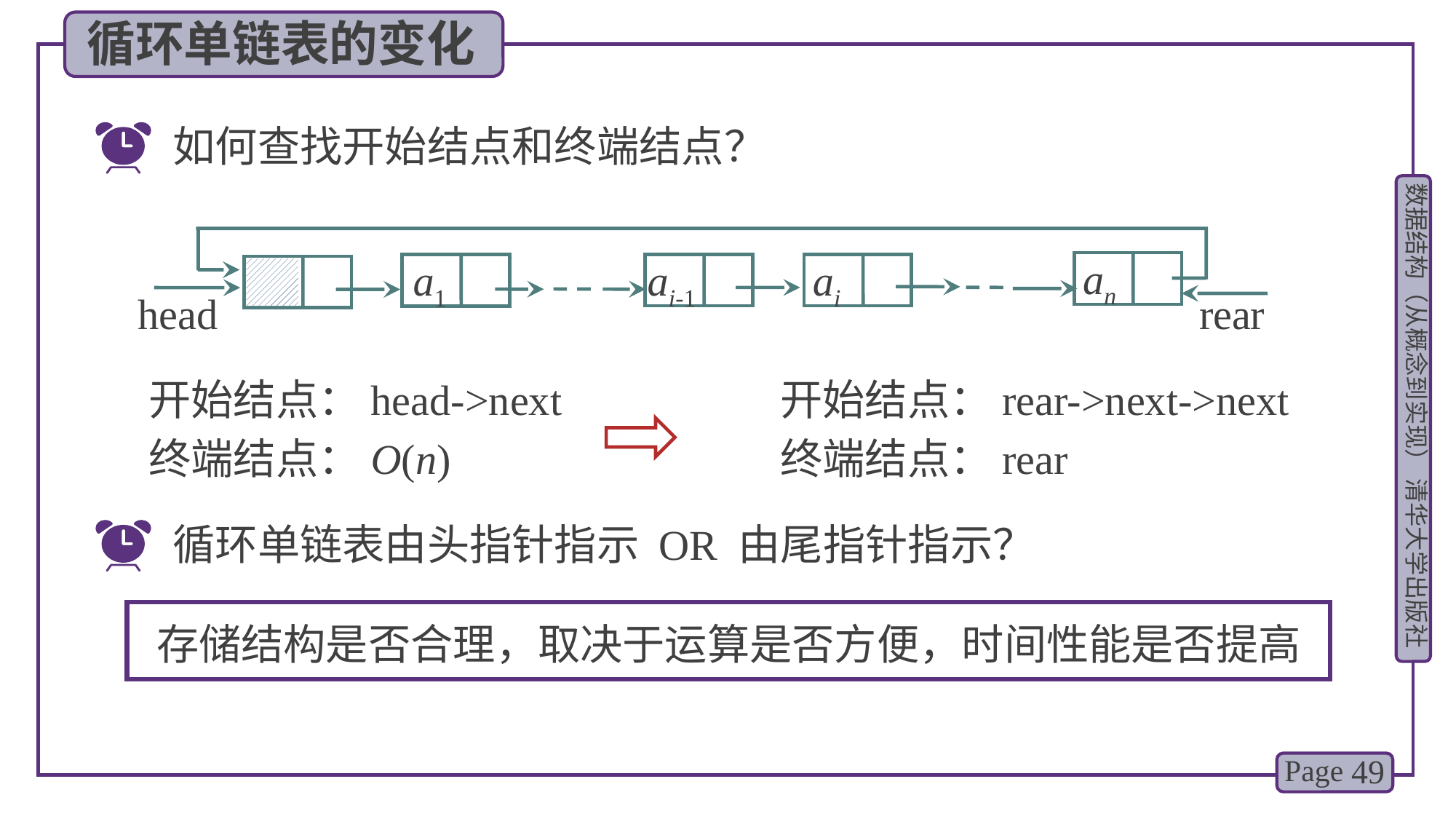

循环单链表的变化

如何查找开始结点和终端结点？

an

ai-1

ai

a1

rear

head

开始结点：rear->next->next
终端结点：rear

开始结点：head->next
终端结点：O(n)
循环单链表由头指针指示 OR 由尾指针指示？

存储结构是否合理，取决于运算是否方便，时间性能是否提高